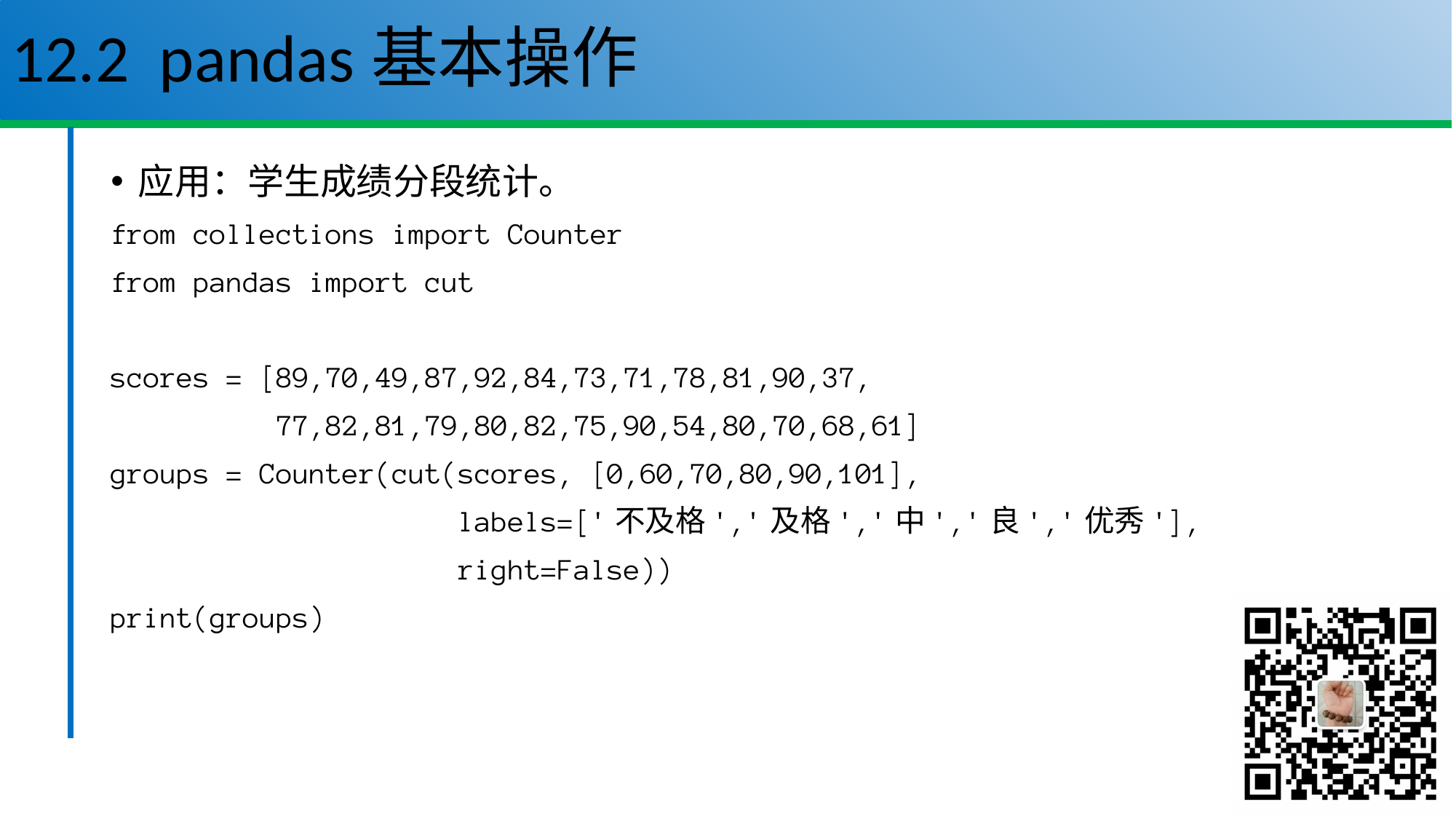

# 12.2  pandas基本操作
应用：学生成绩分段统计。
from collections import Counter
from pandas import cut

scores = [89,70,49,87,92,84,73,71,78,81,90,37,
          77,82,81,79,80,82,75,90,54,80,70,68,61]
groups = Counter(cut(scores, [0,60,70,80,90,101],
                     labels=['不及格','及格','中','良','优秀'],
                     right=False))
print(groups)

78